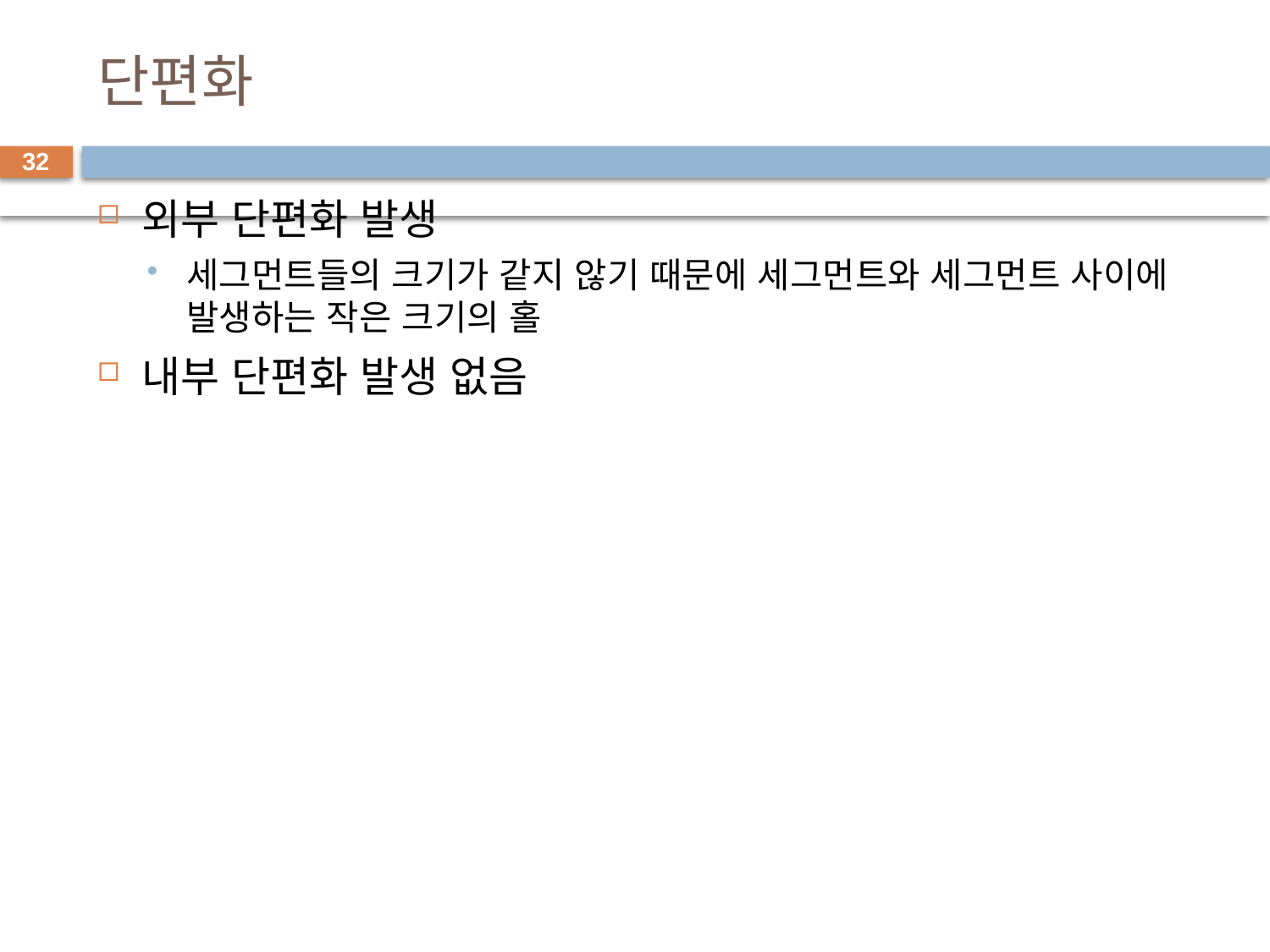

# 단편화
32
외부 단편화 발생
세그먼트들의 크기가 같지 않기 때문에 세그먼트와 세그먼트 사이에 발생하는 작은 크기의 홀
내부 단편화 발생 없음